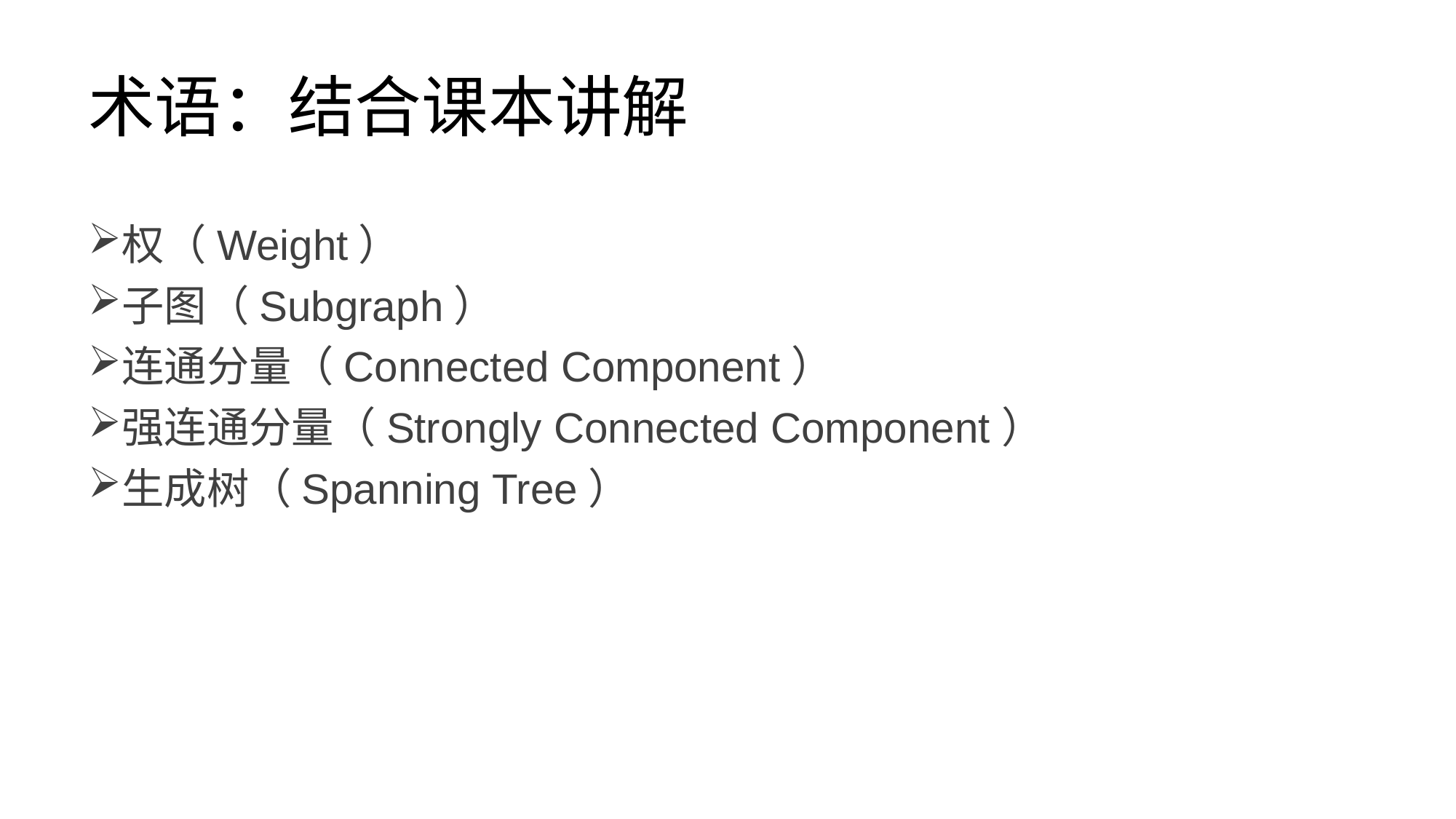

# 术语：结合课本讲解
权（Weight）
子图（Subgraph）
连通分量（Connected Component）
强连通分量（Strongly Connected Component）
生成树（Spanning Tree）